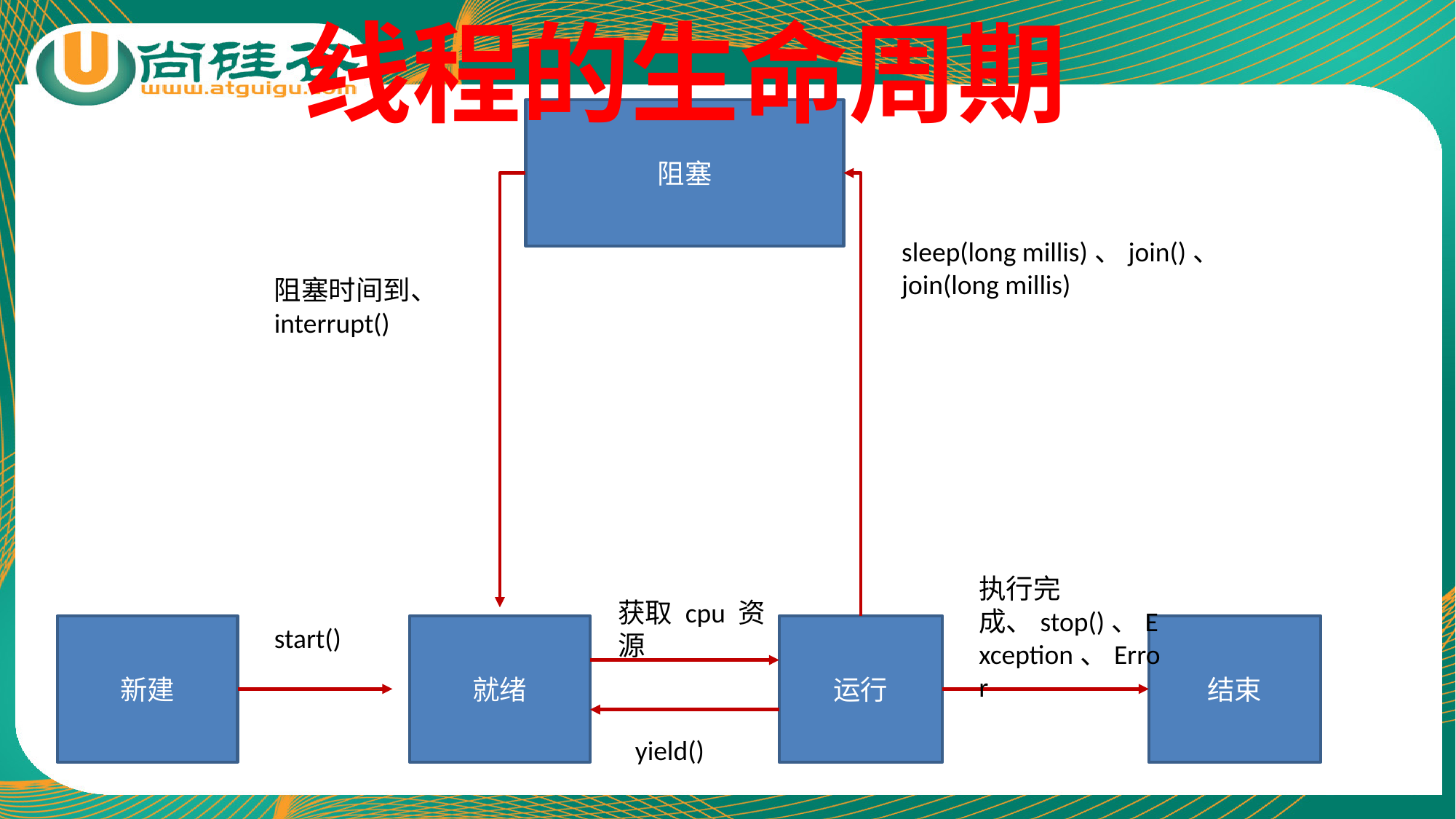

线程的生命周期
阻塞
sleep(long millis)、join()、join(long millis)
阻塞时间到、
interrupt()
执行完成、stop()、Exception、Error
获取 cpu 资源
新建
start()
就绪
运行
结束
yield()